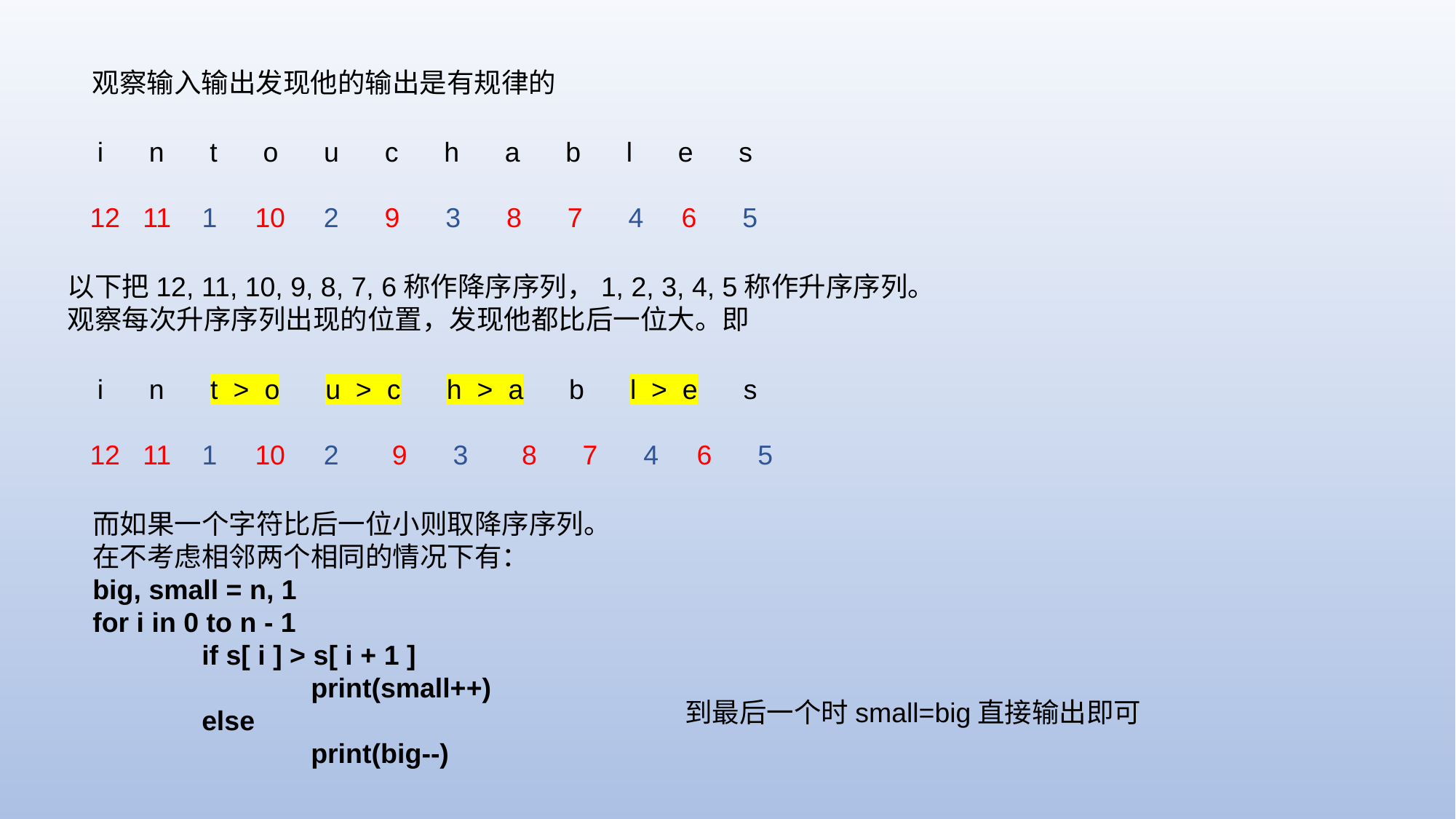

观察输入输出发现他的输出是有规律的
 i      n      t      o      u      c      h      a      b      l      e      s

12   11    1     10     2      9      3      8      7      4     6      5
以下把12, 11, 10, 9, 8, 7, 6称作降序序列，1, 2, 3, 4, 5称作升序序列。
观察每次升序序列出现的位置，发现他都比后一位大。即
 i      n      t  >  o      u  >  c      h  >  a      b      l  >  e      s

12   11    1     10     2       9      3       8      7      4     6      5
而如果一个字符比后一位小则取降序序列。
在不考虑相邻两个相同的情况下有：
big, small = n, 1
for i in 0 to n - 1
	if s[ i ] > s[ i + 1 ]
		print(small++)
	else
		print(big--)
到最后一个时small=big直接输出即可